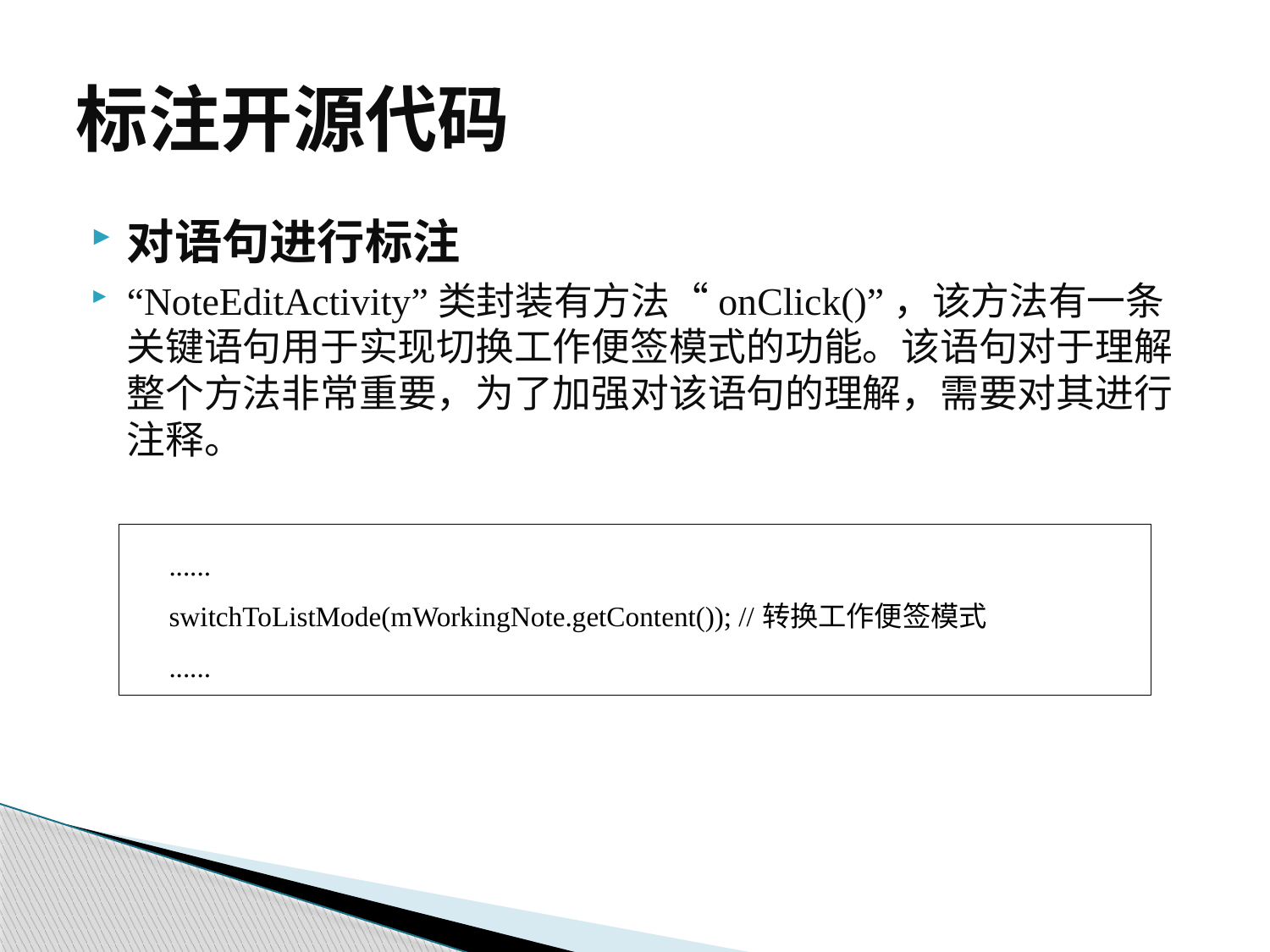

# 标注开源代码
对语句进行标注
“NoteEditActivity”类封装有方法“onClick()”，该方法有一条关键语句用于实现切换工作便签模式的功能。该语句对于理解整个方法非常重要，为了加强对该语句的理解，需要对其进行注释。
......
switchToListMode(mWorkingNote.getContent()); //转换工作便签模式
......